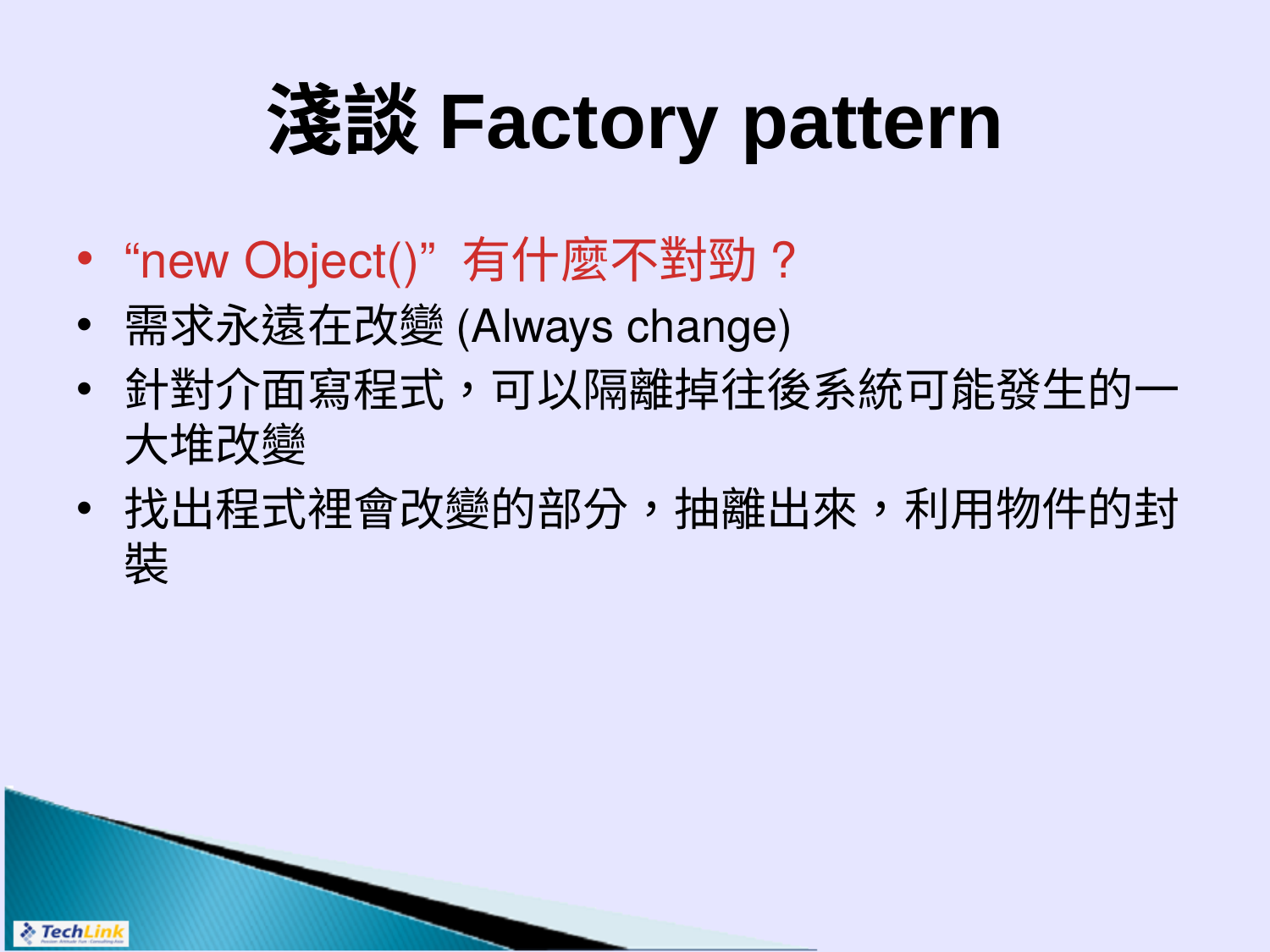

# 淺談Factory pattern
“new Object()” 有什麼不對勁?
需求永遠在改變(Always change)
針對介面寫程式，可以隔離掉往後系統可能發生的一大堆改變
找出程式裡會改變的部分，抽離出來，利用物件的封裝